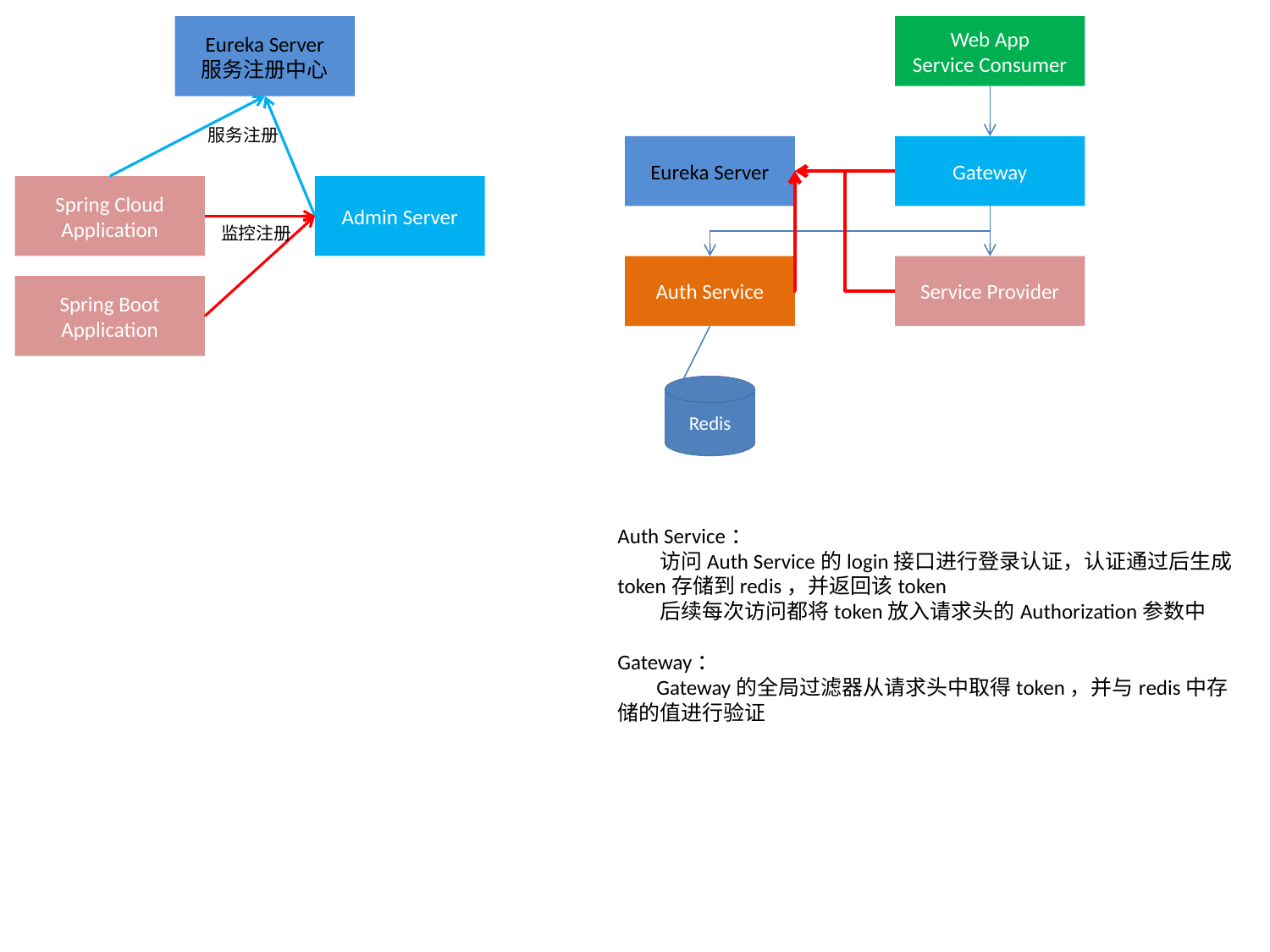

Eureka Server
服务注册中心
Web App
Service Consumer
服务注册
Eureka Server
Gateway
Spring Cloud Application
Admin Server
监控注册
Auth Service
Service Provider
Spring Boot Application
Redis
Auth Service：
        访问Auth Service的login接口进行登录认证，认证通过后生成token存储到redis，并返回该token
        后续每次访问都将token放入请求头的Authorization参数中

Gateway：
        Gateway的全局过滤器从请求头中取得token，并与redis中存储的值进行验证